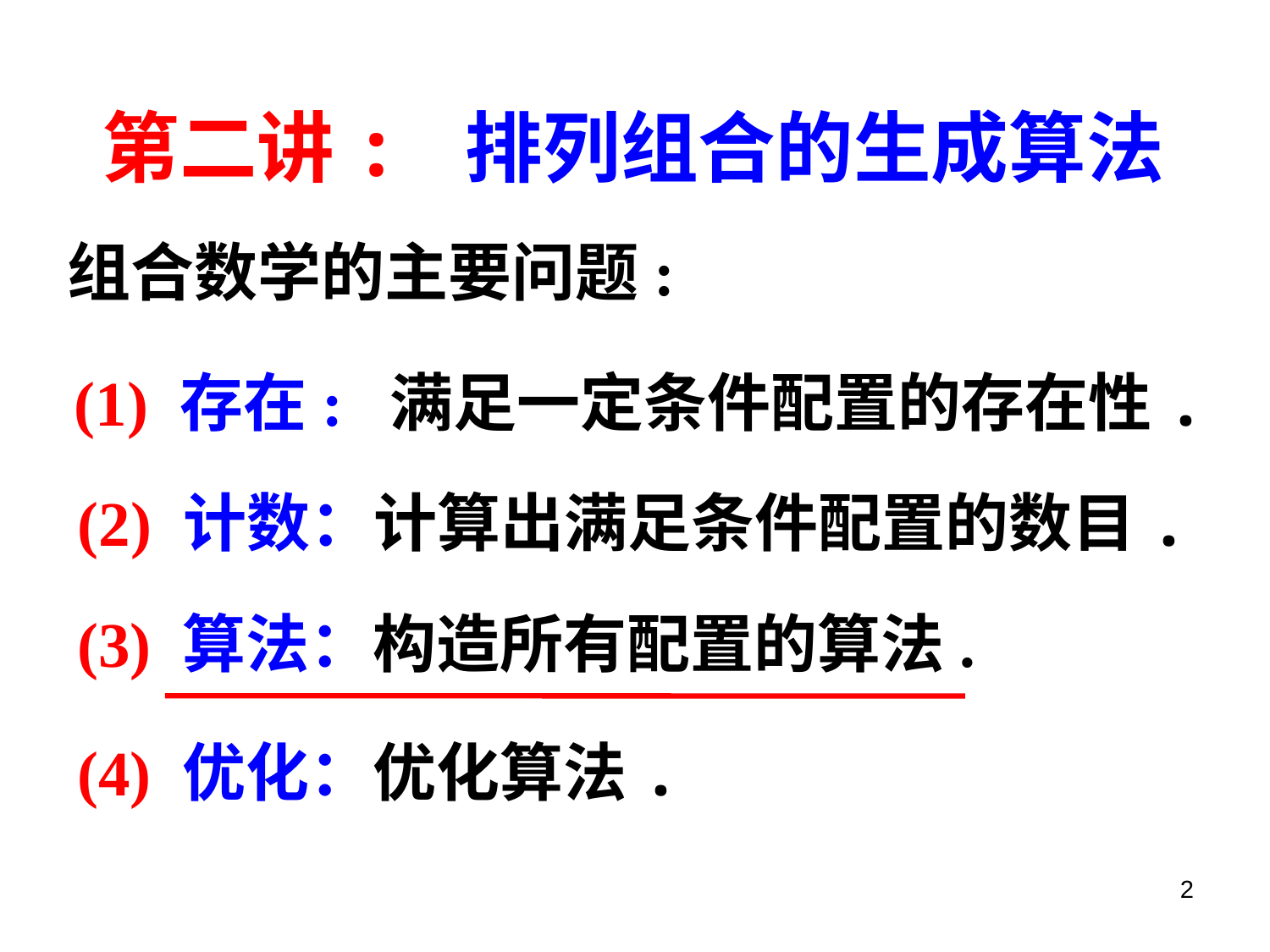

# 第二讲: 排列组合的生成算法
组合数学的主要问题:
(1) 存在:  满足一定条件配置的存在性.
(2) 计数：计算出满足条件配置的数目.
(3) 算法：构造所有配置的算法.

(4) 优化：优化算法.
2